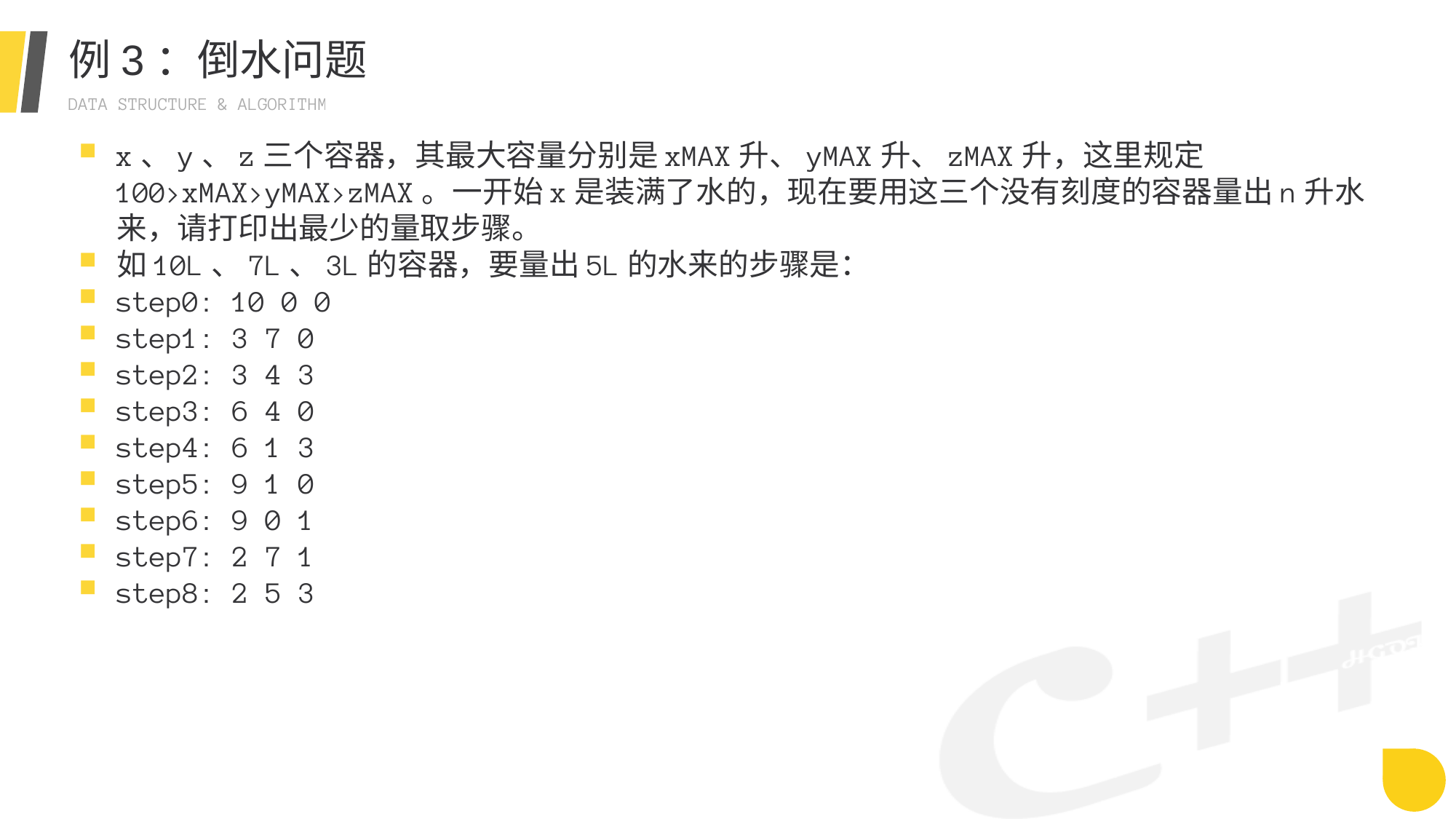

# 例3：倒水问题
x、y、z三个容器，其最大容量分别是xMAX升、yMAX升、zMAX升，这里规定100>xMAX>yMAX>zMAX。一开始x是装满了水的，现在要用这三个没有刻度的容器量出n升水来，请打印出最少的量取步骤。
如10L、7L、3L的容器，要量出5L的水来的步骤是：
step0: 10 0 0
step1: 3 7 0
step2: 3 4 3
step3: 6 4 0
step4: 6 1 3
step5: 9 1 0
step6: 9 0 1
step7: 2 7 1
step8: 2 5 3